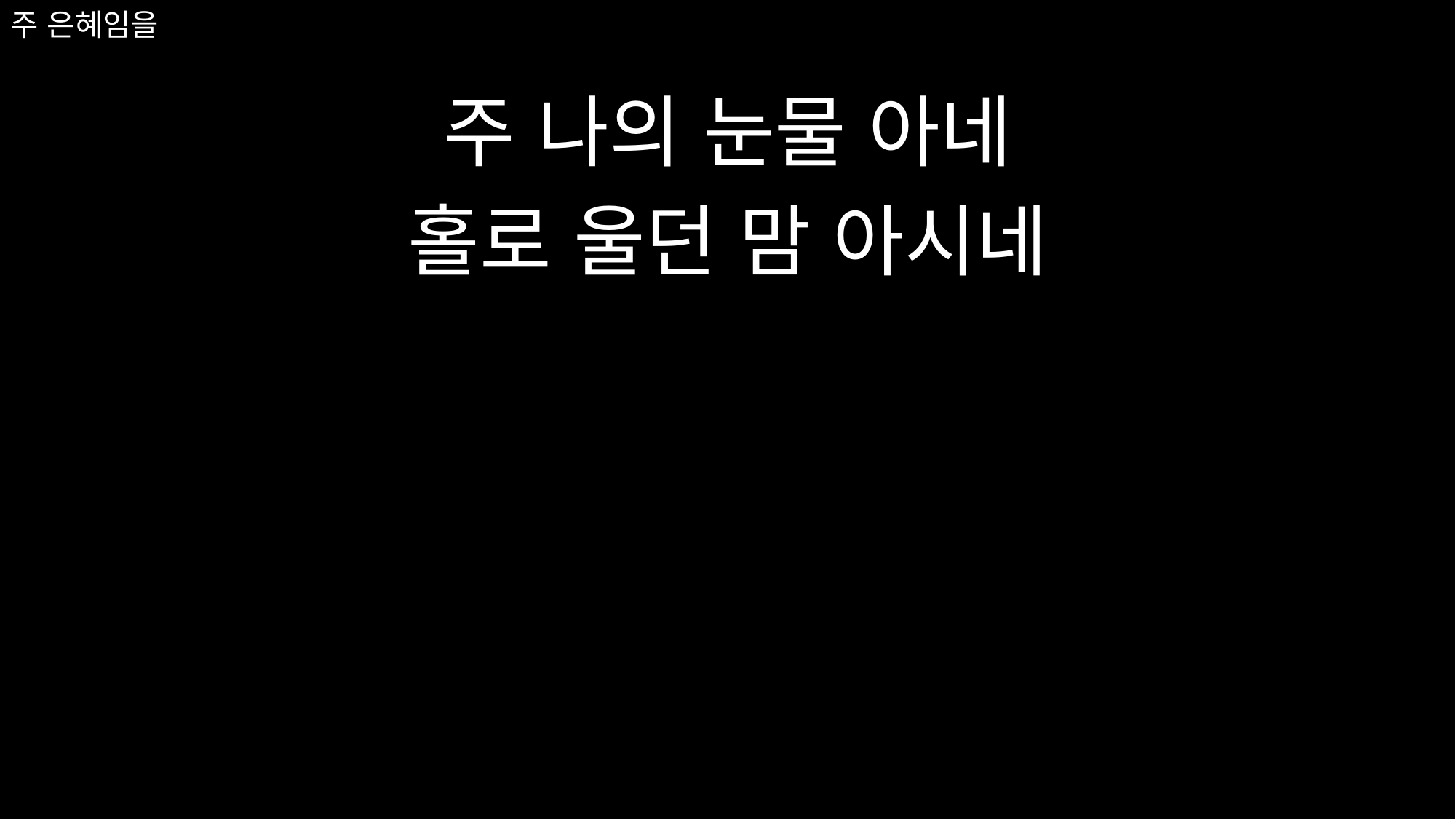

# 주 은혜임을
주 나의 눈물 아네
홀로 울던 맘 아시네